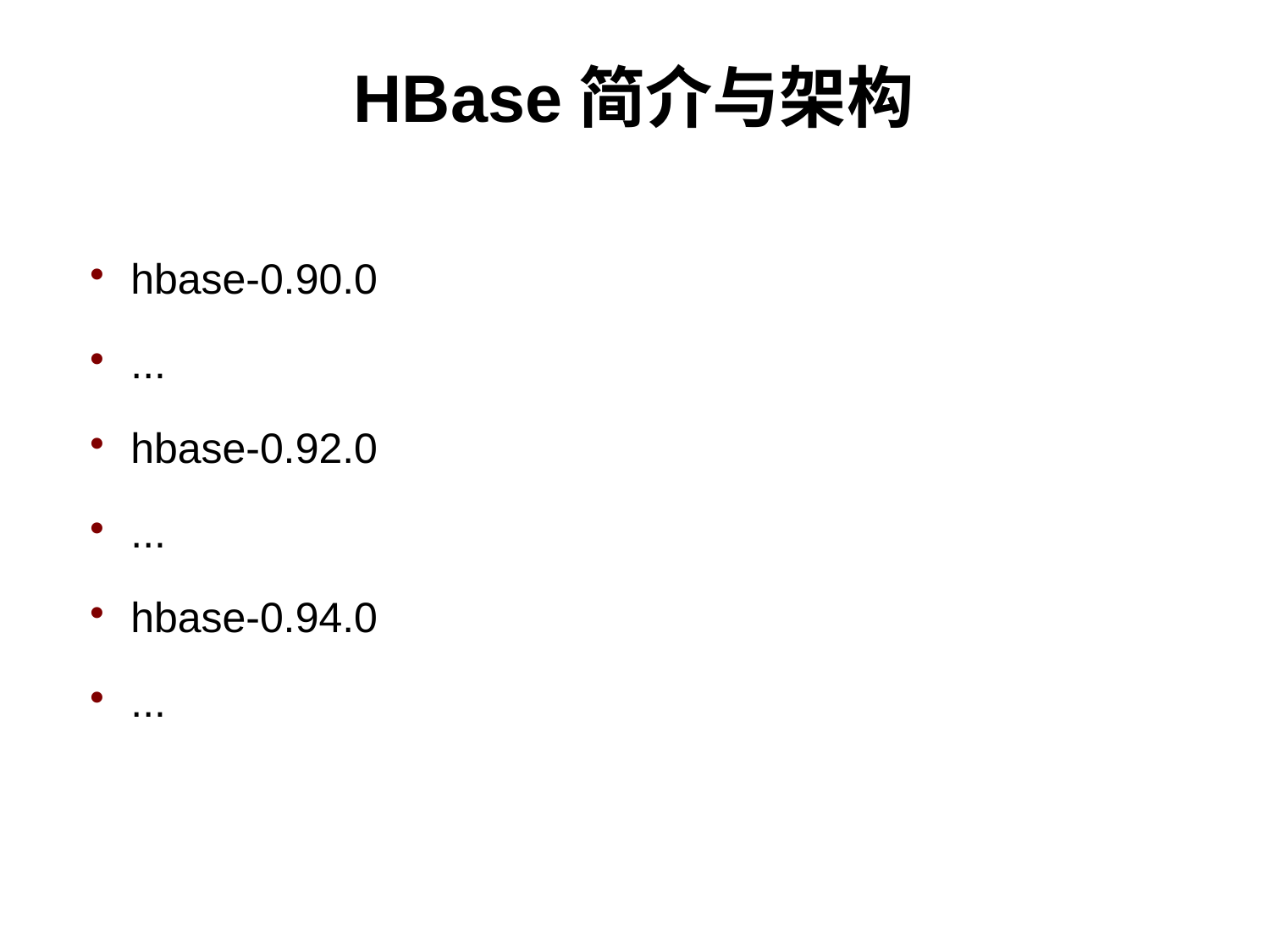

HBase简介与架构
hbase-0.90.0
...
hbase-0.92.0
...
hbase-0.94.0
...